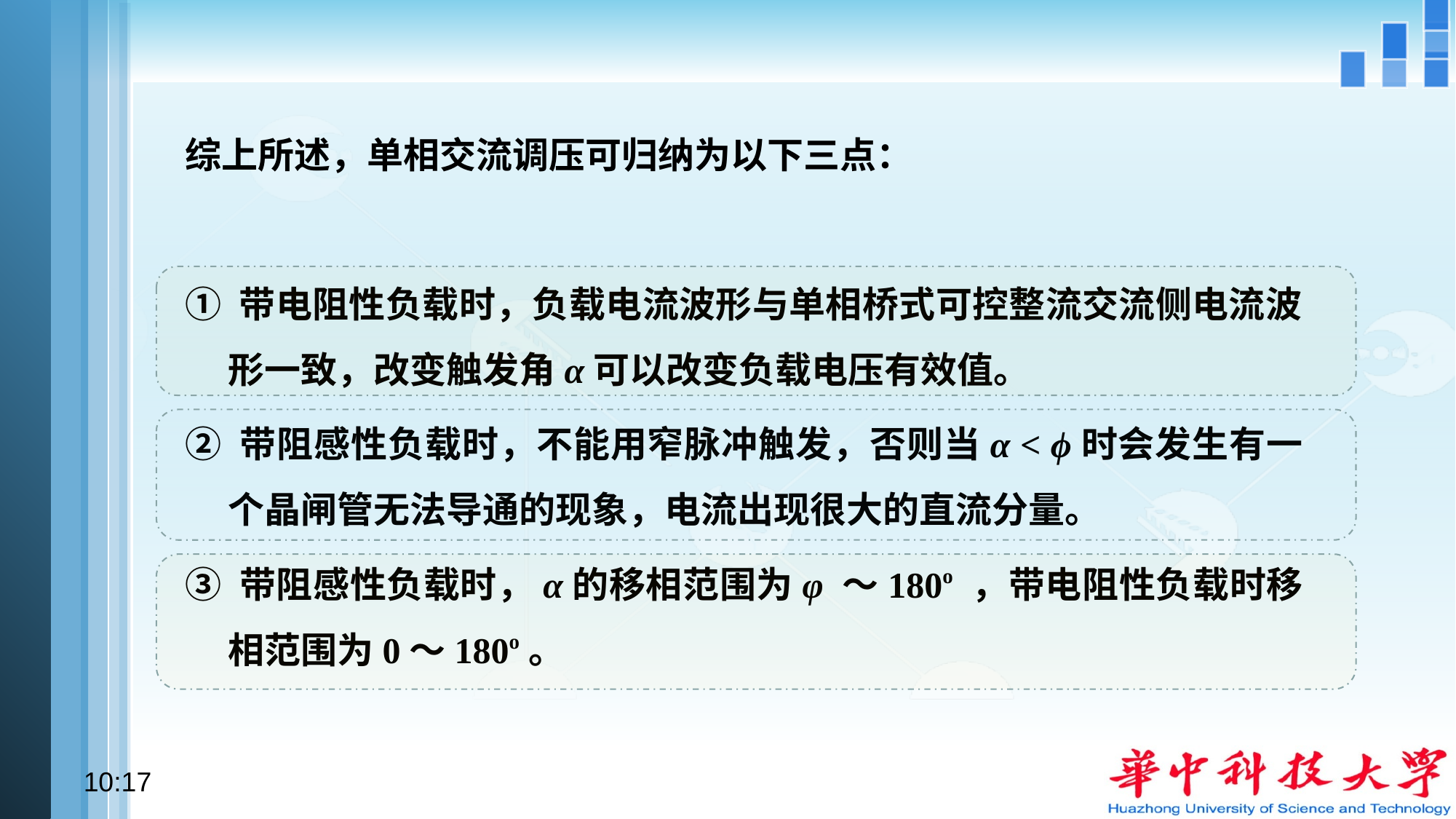

综上所述，单相交流调压可归纳为以下三点：

① 带电阻性负载时，负载电流波形与单相桥式可控整流交流侧电流波形一致，改变触发角α可以改变负载电压有效值。
② 带阻感性负载时，不能用窄脉冲触发，否则当α < ϕ时会发生有一个晶闸管无法导通的现象，电流出现很大的直流分量。
③ 带阻感性负载时，α的移相范围为φ ～180o ，带电阻性负载时移相范围为0～180o。

10:17